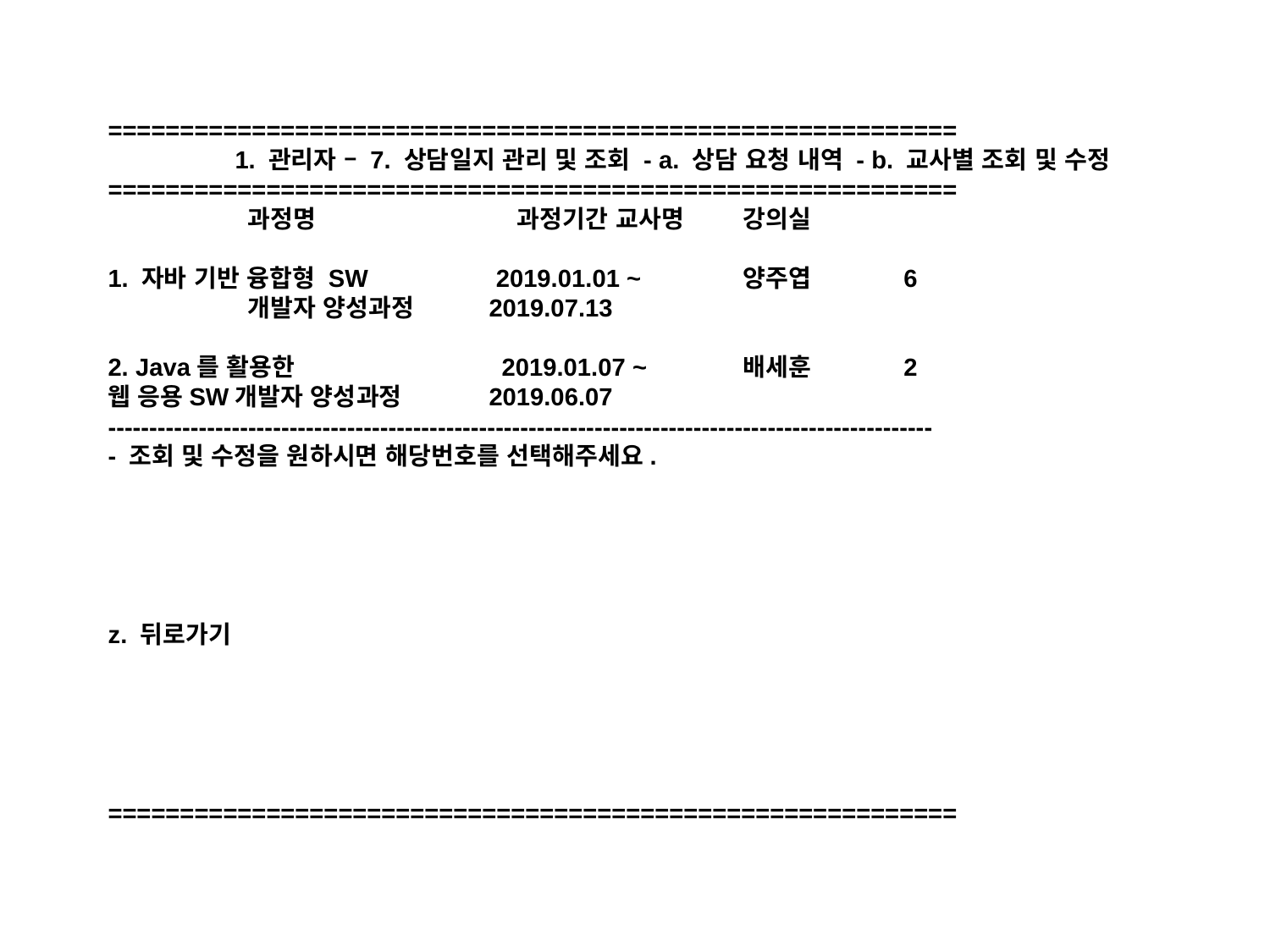

===========================================================
	1. 관리자 – 7. 상담일지 관리 및 조회 - a. 상담 요청 내역 - b. 교사별 조회 및 수정
===========================================================
 	 과정명		    과정기간	교사명	강의실
1. 자바 기반 융합형 SW	 2019.01.01 ~ 	양주엽	    6
	 개발자 양성과정	2019.07.13
2. Java를 활용한 		 2019.01.07 ~ 	배세훈	    2
웹 응용SW개발자 양성과정 	2019.06.07
----------------------------------------------------------------------------------------------------
- 조회 및 수정을 원하시면 해당번호를 선택해주세요.

z. 뒤로가기
===========================================================